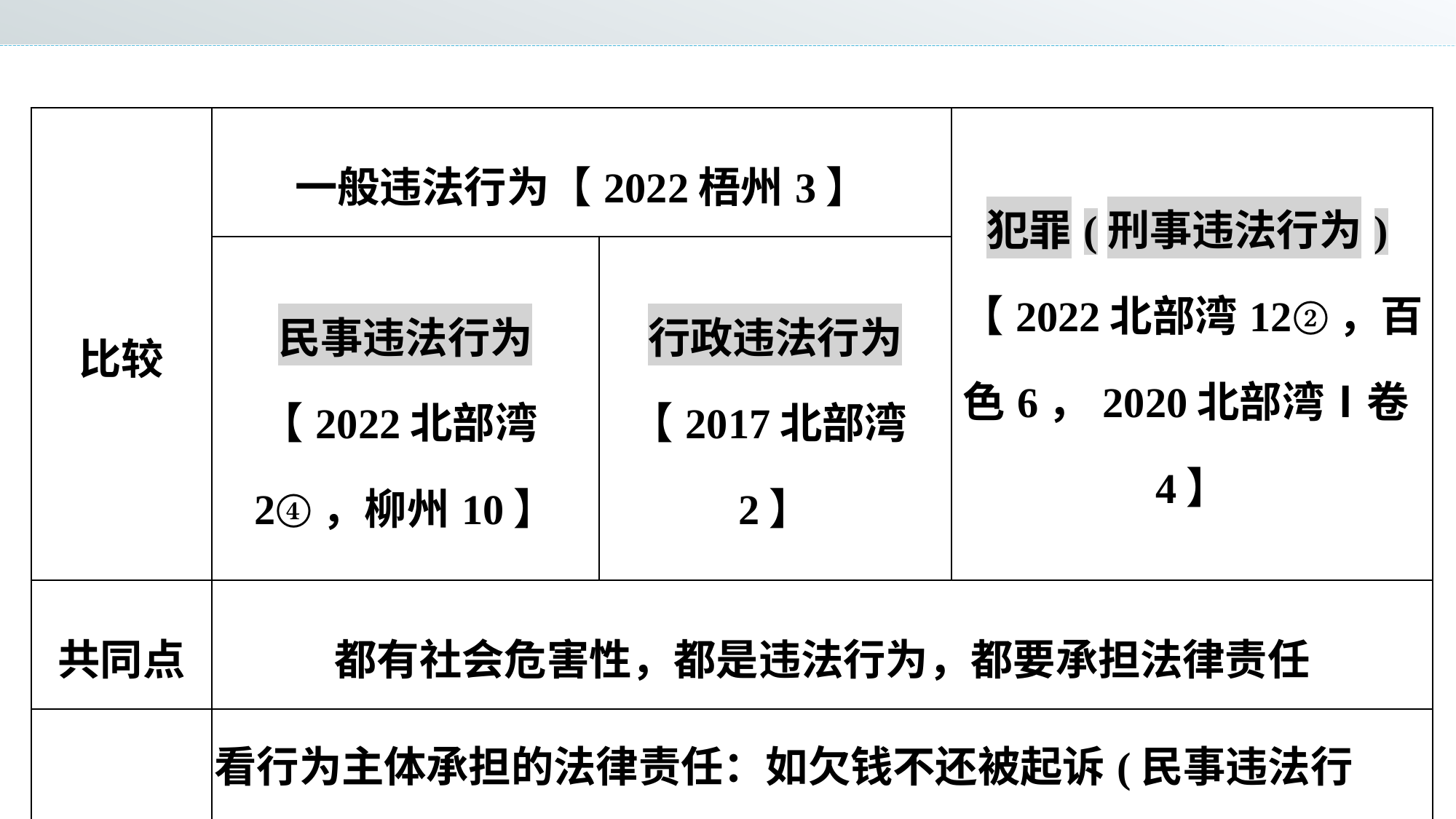

| 比较 | 一般违法行为【2022梧州3】 |  | 犯罪(刑事违法行为)【2022北部湾12②，百色6，2020北部湾Ⅰ卷4】 |
| --- | --- | --- | --- |
|  | 民事违法行为【2022北部湾2④，柳州10】 | 行政违法行为【2017北部湾2】 |  |
| 共同点 | 都有社会危害性，都是违法行为，都要承担法律责任 |  |  |
| 判断技巧 | 看行为主体承担的法律责任：如欠钱不还被起诉(民事违法行为)、被行政拘留(行政违法行为)、被判处有期徒刑(刑事违法行为)…… |  |  |